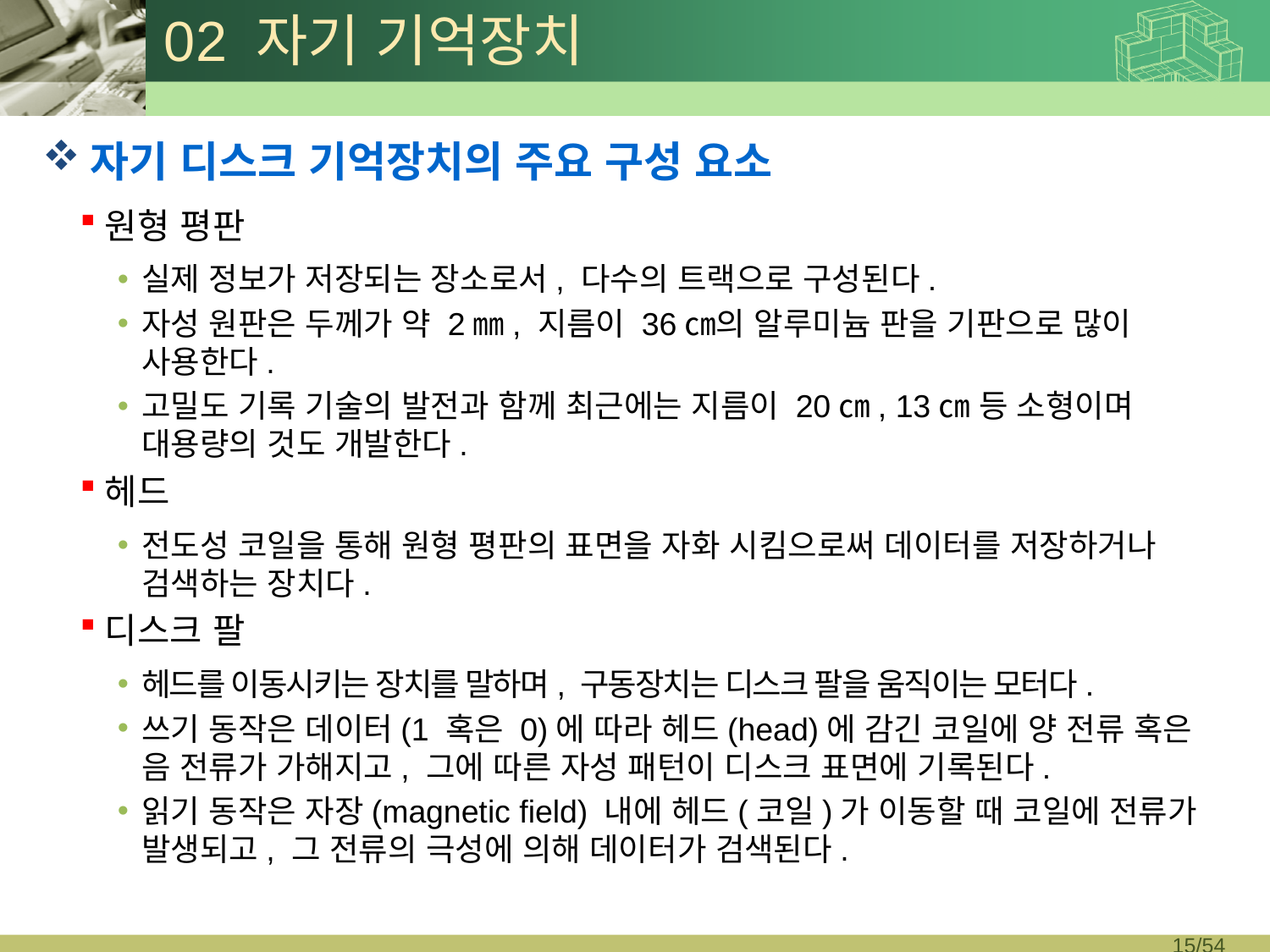

# 02 자기 기억장치
자기 디스크 기억장치의 주요 구성 요소
원형 평판
실제 정보가 저장되는 장소로서, 다수의 트랙으로 구성된다.
자성 원판은 두께가 약 2㎜, 지름이 36㎝의 알루미늄 판을 기판으로 많이 사용한다.
고밀도 기록 기술의 발전과 함께 최근에는 지름이 20㎝, 13㎝ 등 소형이며 대용량의 것도 개발한다.
헤드
전도성 코일을 통해 원형 평판의 표면을 자화 시킴으로써 데이터를 저장하거나 검색하는 장치다.
디스크 팔
헤드를 이동시키는 장치를 말하며, 구동장치는 디스크 팔을 움직이는 모터다.
쓰기 동작은 데이터(1 혹은 0)에 따라 헤드(head)에 감긴 코일에 양 전류 혹은 음 전류가 가해지고, 그에 따른 자성 패턴이 디스크 표면에 기록된다.
읽기 동작은 자장(magnetic field) 내에 헤드(코일)가 이동할 때 코일에 전류가 발생되고, 그 전류의 극성에 의해 데이터가 검색된다.